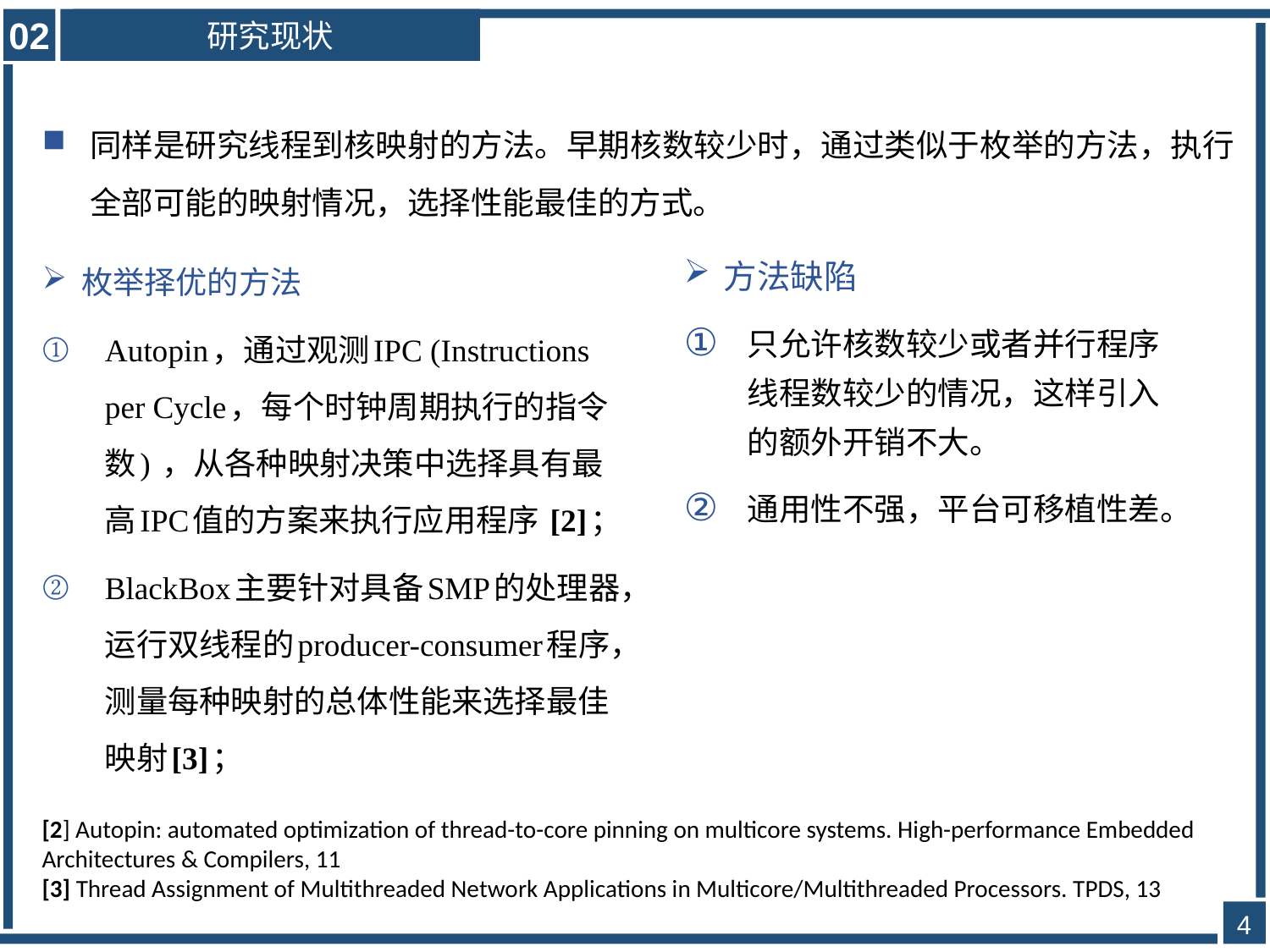

02
研究现状

同样是研究线程到核映射的方法。早期核数较少时，通过类似于枚举的方法，执行全部可能的映射情况，选择性能最佳的方式。

枚举择优的方法
Autopin，通过观测IPC (Instructions per Cycle，每个时钟周期执行的指令数) ，从各种映射决策中选择具有最高IPC值的方案来执行应用程序 [2]；
BlackBox主要针对具备SMP的处理器，运行双线程的producer-consumer程序，测量每种映射的总体性能来选择最佳映射[3]；
方法缺陷
只允许核数较少或者并行程序线程数较少的情况，这样引入的额外开销不大。
通用性不强，平台可移植性差。

[2] Autopin: automated optimization of thread-to-core pinning on multicore systems. High-performance Embedded Architectures & Compilers, 11
[3] Thread Assignment of Multithreaded Network Applications in Multicore/Multithreaded Processors. TPDS, 13

4